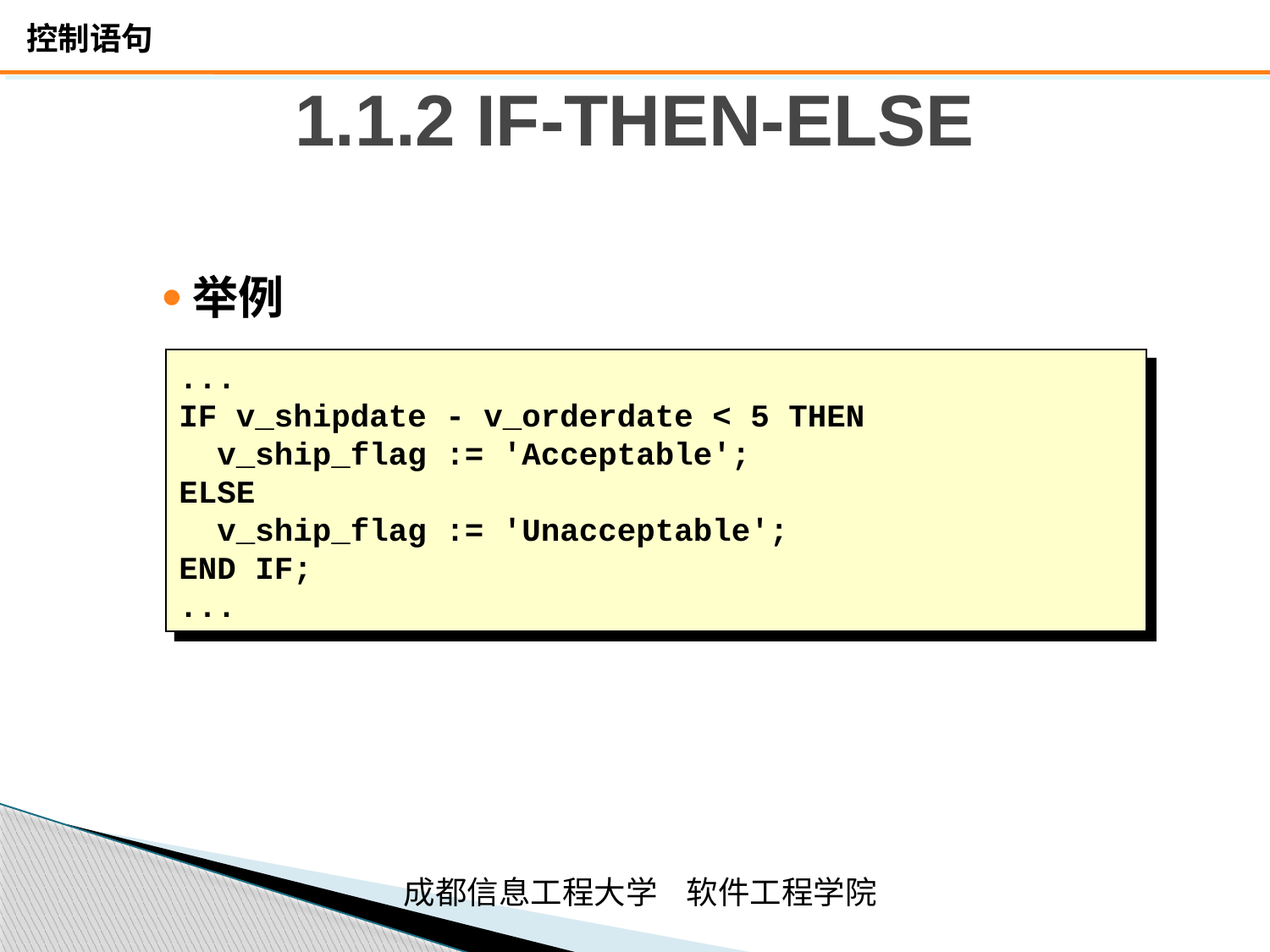

# 1.1.2 IF-THEN-ELSE
举例
...
IF v_shipdate - v_orderdate < 5 THEN
  v_ship_flag := 'Acceptable';
ELSE
  v_ship_flag := 'Unacceptable';
END IF;
...